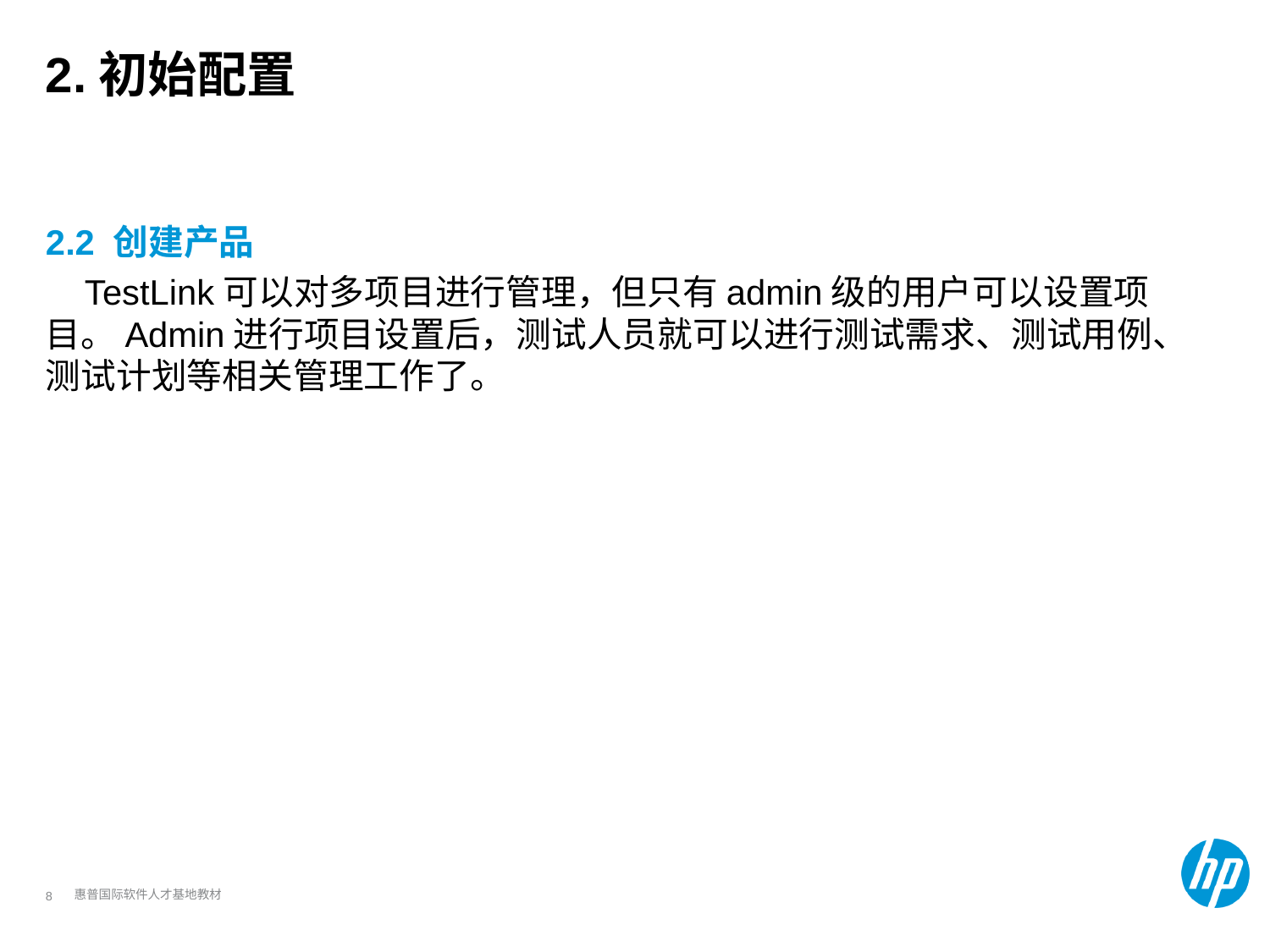

# 2.初始配置
2.2 创建产品
    TestLink可以对多项目进行管理，但只有admin级的用户可以设置项目。Admin进行项目设置后，测试人员就可以进行测试需求、测试用例、测试计划等相关管理工作了。